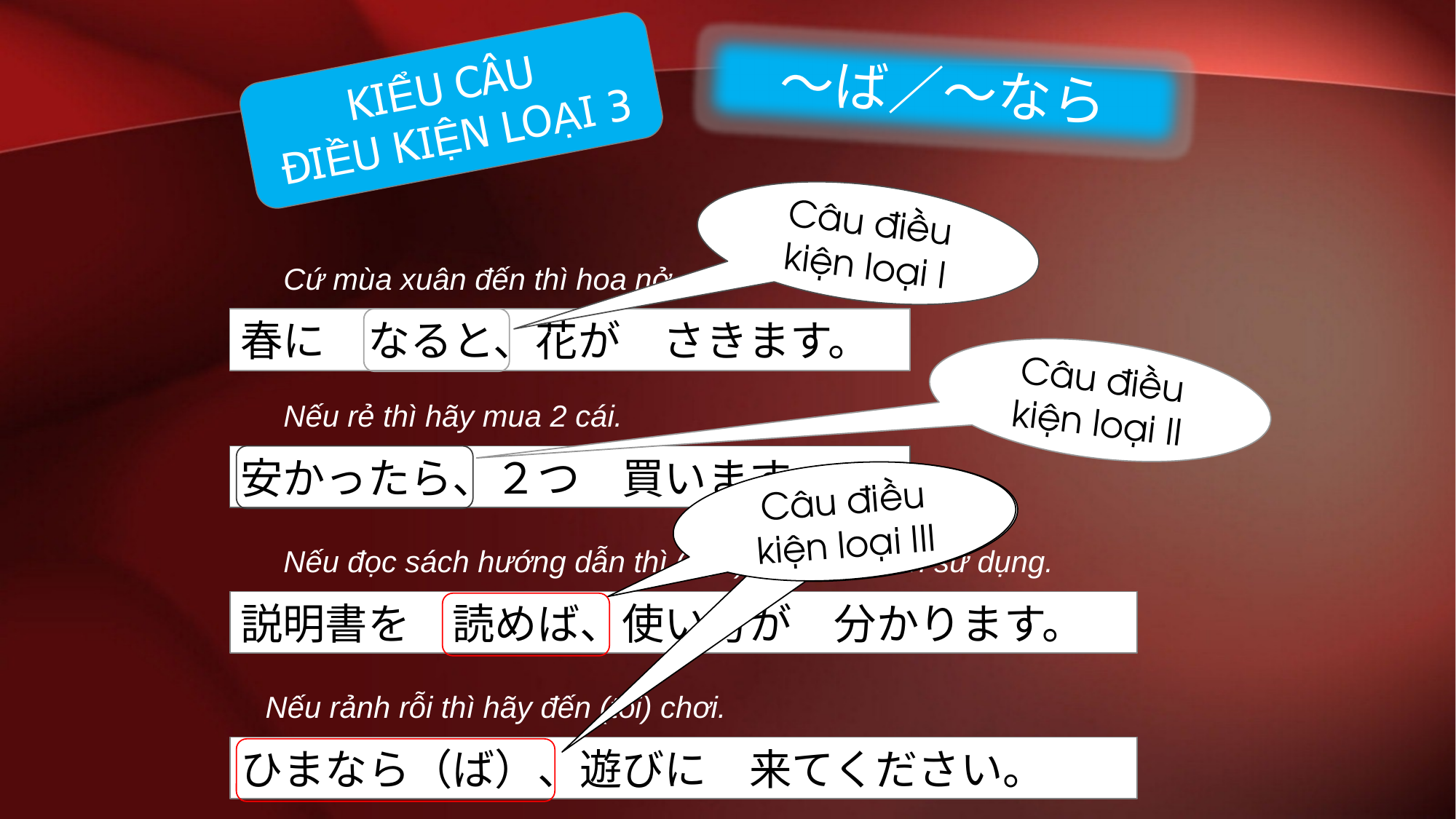

～ば／～なら
KIỂU CÂU
ĐIỀU KIỆN LOẠI 3
Câu điều kiện loại I
Cứ mùa xuân đến thì hoa nở.
春に　なると、花が　さきます。

Câu điều kiện loại II
Nếu rẻ thì hãy mua 2 cái.
安かったら、２つ　買います。

Câu điều kiện loại III

Nếu đọc sách hướng dẫn thì (bạn) sẽ hiểu cách sử dụng.
説明書を　読めば、使い方が　分かります。

Nếu rảnh rỗi thì hãy đến (tôi) chơi.
ひまなら（ば）、遊びに　来てください。